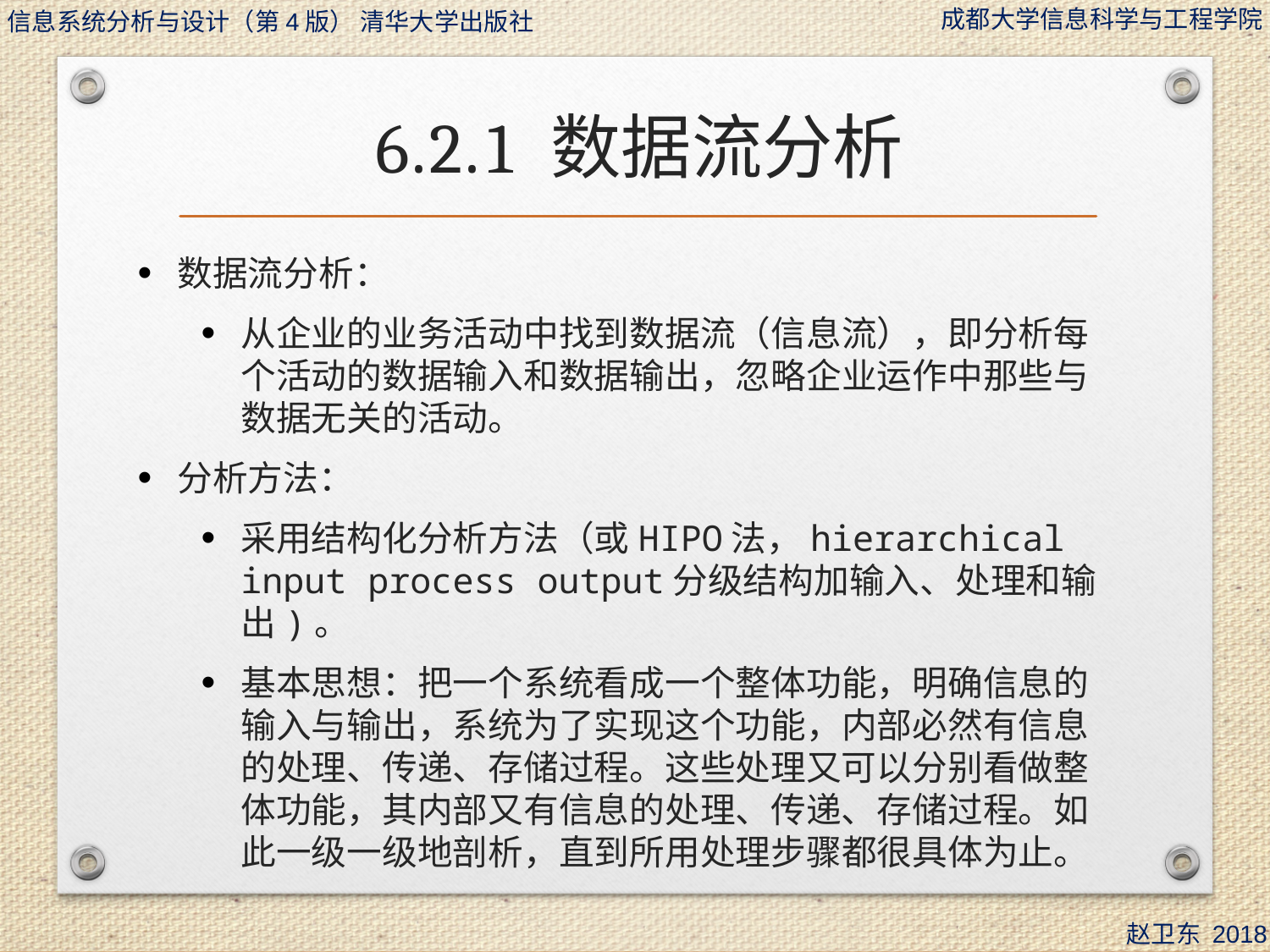

# 6.2.1 数据流分析
数据流分析：
从企业的业务活动中找到数据流（信息流），即分析每个活动的数据输入和数据输出，忽略企业运作中那些与数据无关的活动。
分析方法：
采用结构化分析方法（或HIPO法，hierarchical input process output分级结构加输入、处理和输出)。
基本思想：把一个系统看成一个整体功能，明确信息的输入与输出，系统为了实现这个功能，内部必然有信息的处理、传递、存储过程。这些处理又可以分别看做整体功能，其内部又有信息的处理、传递、存储过程。如此一级一级地剖析，直到所用处理步骤都很具体为止。